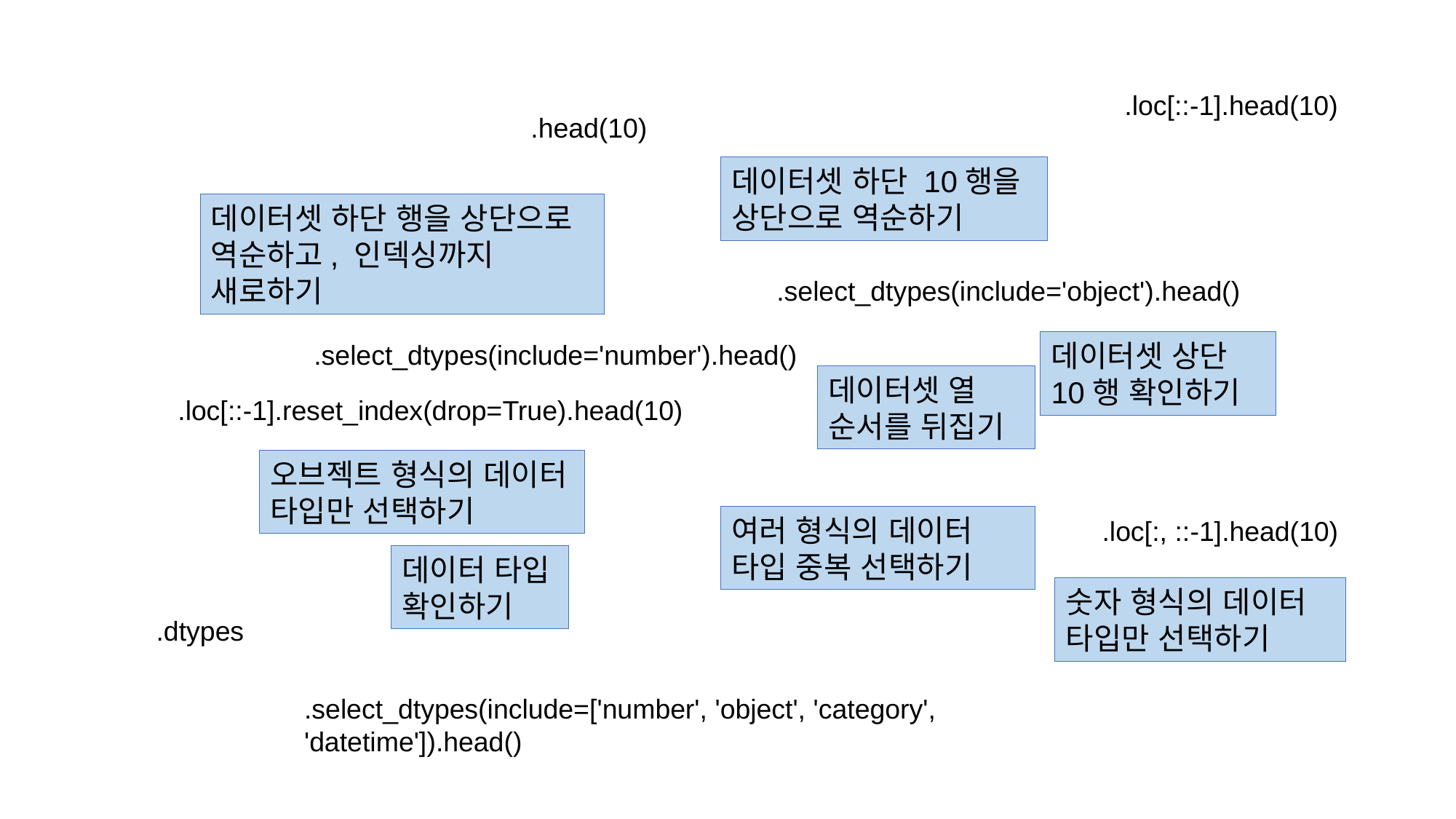

.loc[::-1].head(10)
.head(10)
데이터셋 하단 10행을 상단으로 역순하기
데이터셋 하단 행을 상단으로 역순하고, 인덱싱까지 새로하기
.select_dtypes(include='object').head()
데이터셋 상단 10행 확인하기
.select_dtypes(include='number').head()
데이터셋 열 순서를 뒤집기
.loc[::-1].reset_index(drop=True).head(10)
오브젝트 형식의 데이터 타입만 선택하기
여러 형식의 데이터 타입 중복 선택하기
.loc[:, ::-1].head(10)
데이터 타입 확인하기
숫자 형식의 데이터 타입만 선택하기
.dtypes
.select_dtypes(include=['number', 'object', 'category', 'datetime']).head()